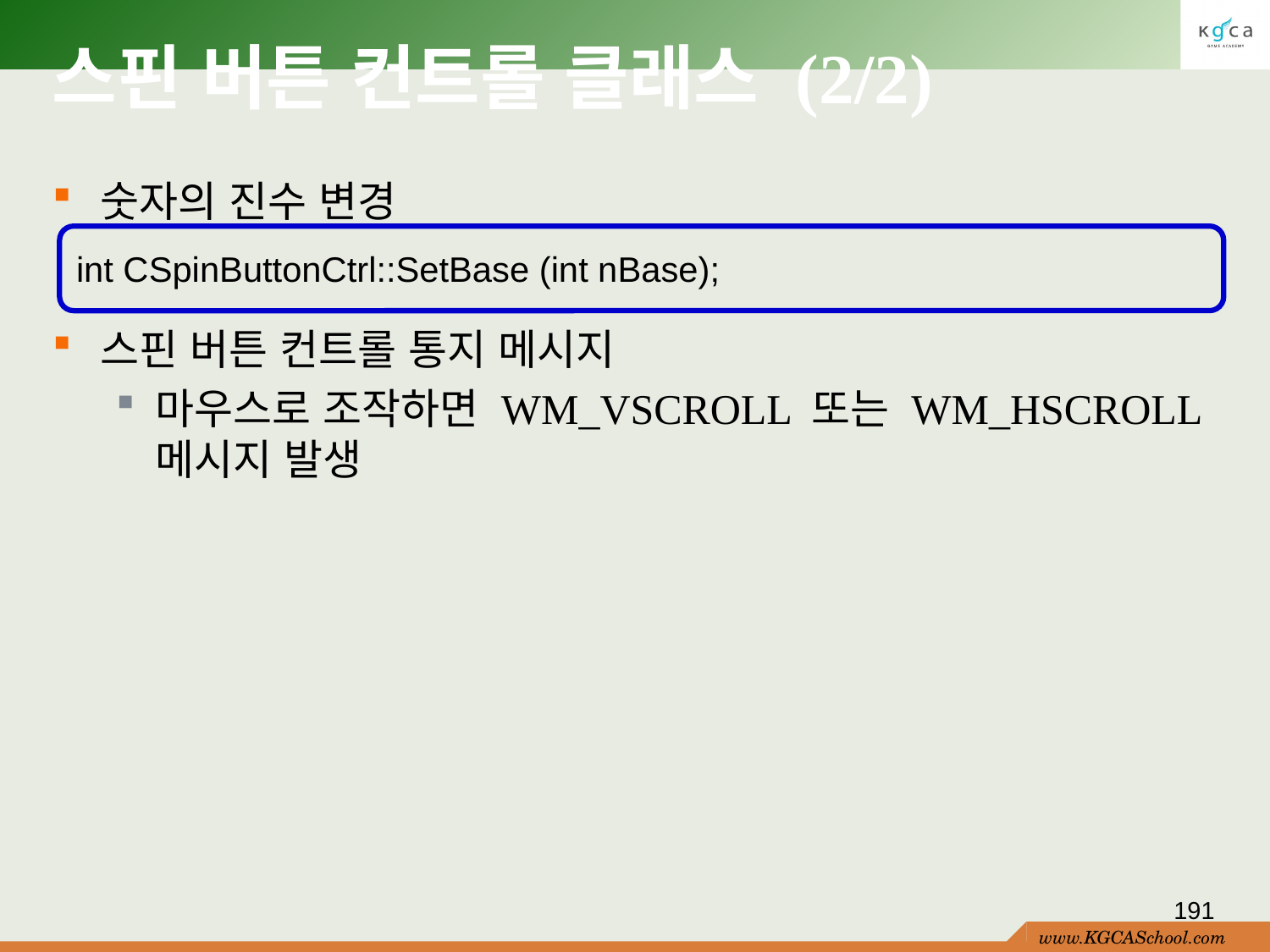

# 스핀 버튼 컨트롤 클래스 (2/2)
숫자의 진수 변경

스핀 버튼 컨트롤 통지 메시지
마우스로 조작하면 WM_VSCROLL 또는 WM_HSCROLL 메시지 발생

int CSpinButtonCtrl::SetBase (int nBase);
191